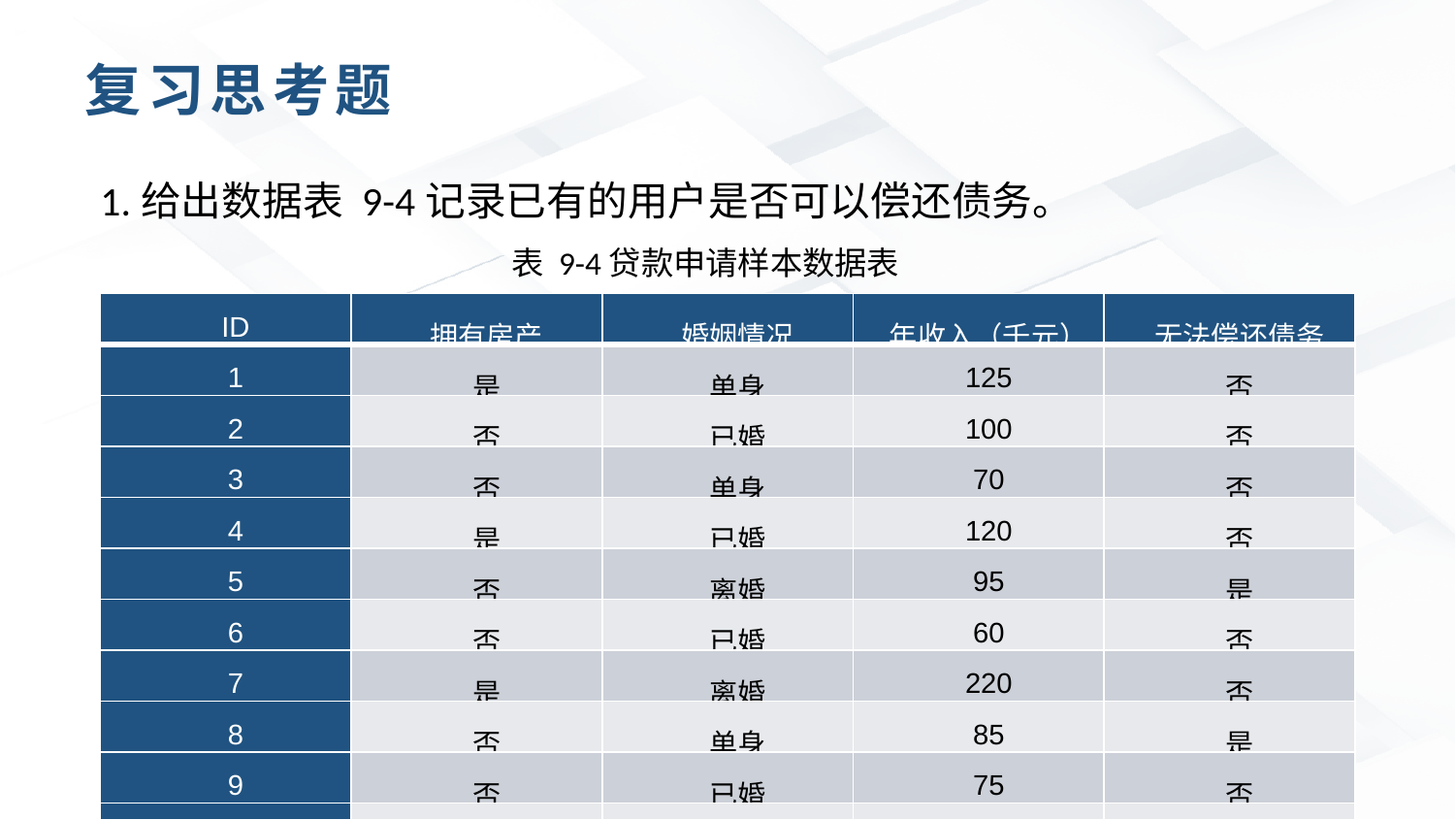

复习思考题
1.给出数据表 9-4记录已有的用户是否可以偿还债务。
表 9-4贷款申请样本数据表
| ID | 拥有房产 | 婚姻情况 | 年收入（千元） | 无法偿还债务 |
| --- | --- | --- | --- | --- |
| 1 | 是 | 单身 | 125 | 否 |
| 2 | 否 | 已婚 | 100 | 否 |
| 3 | 否 | 单身 | 70 | 否 |
| 4 | 是 | 已婚 | 120 | 否 |
| 5 | 否 | 离婚 | 95 | 是 |
| 6 | 否 | 已婚 | 60 | 否 |
| 7 | 是 | 离婚 | 220 | 否 |
| 8 | 否 | 单身 | 85 | 是 |
| 9 | 否 | 已婚 | 75 | 否 |
| 10 | 否 | 单身 | 90 | 是 |